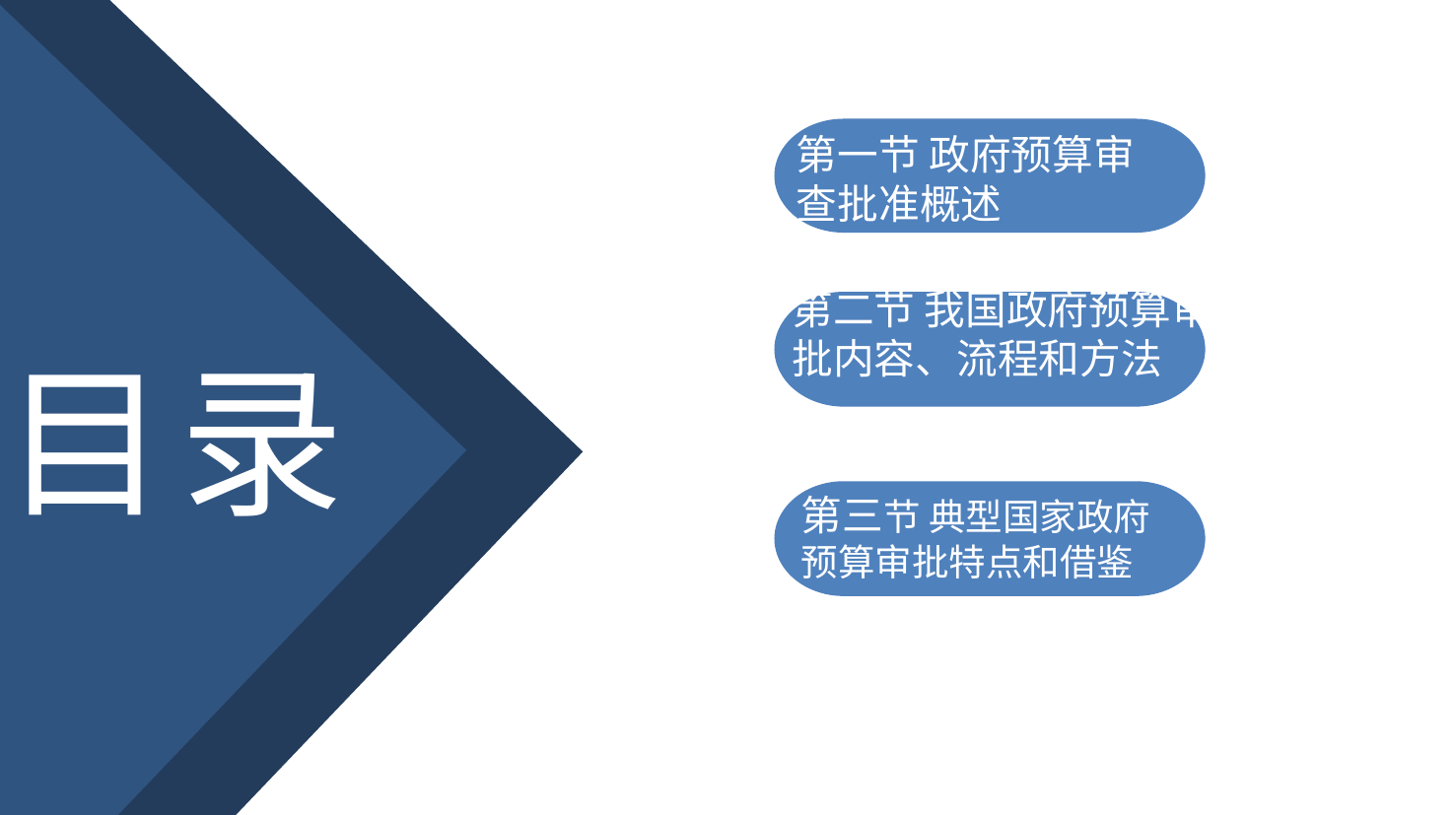

第一节 政府预算审查批准概述
第二节 我国政府预算审批内容、流程和方法

目录

第三节 典型国家政府预算审批特点和借鉴
单击添加标题